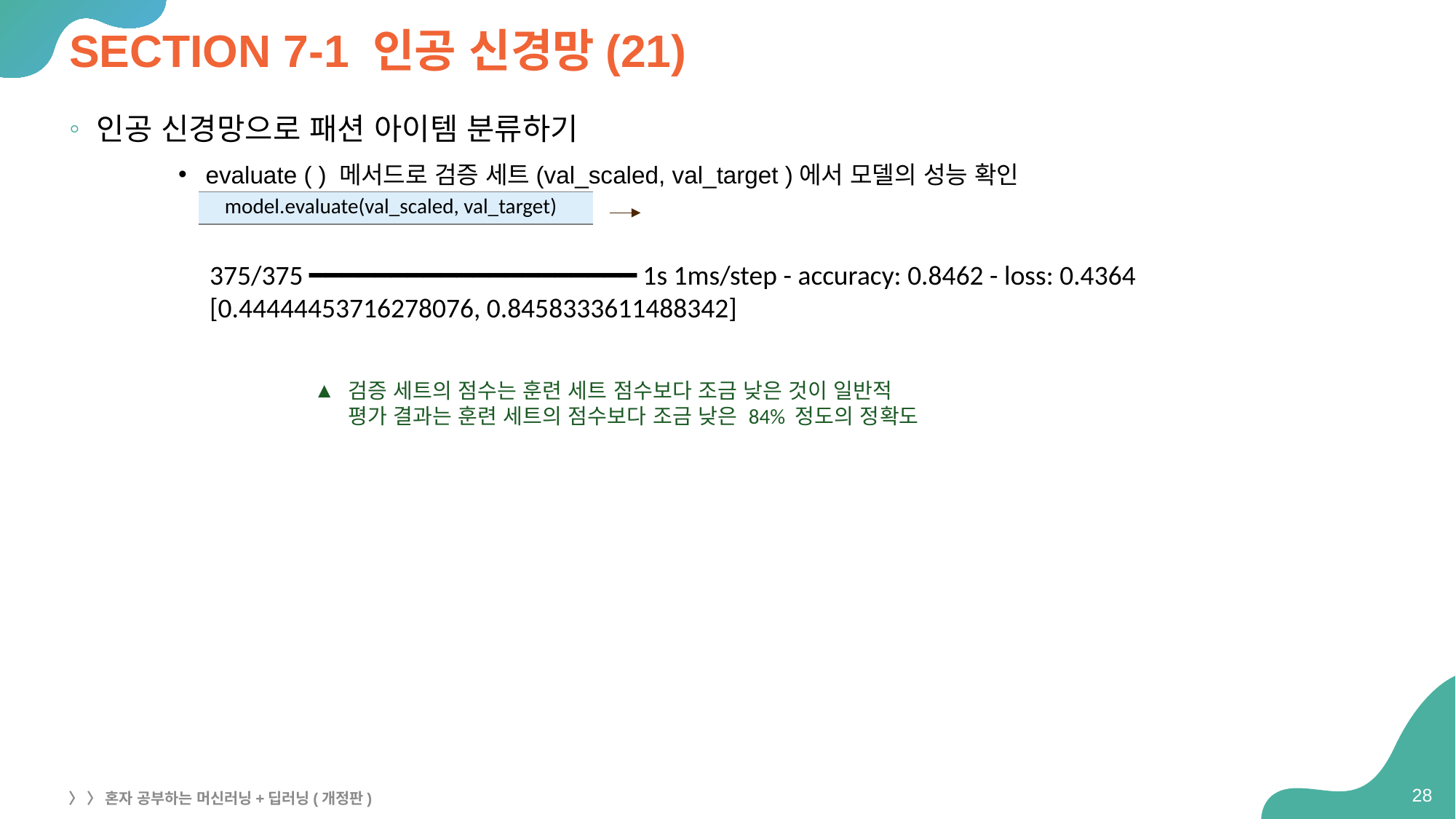

# SECTION 7-1 인공 신경망(21)
인공 신경망으로 패션 아이템 분류하기
evaluate ( ) 메서드로 검증 세트(val_scaled, val_target )에서 모델의 성능 확인
| model.evaluate(val\_scaled, val\_target) |
| --- |
375/375 ━━━━━━━━━━━━━━━━━━━━ 1s 1ms/step - accuracy: 0.8462 - loss: 0.4364
[0.44444453716278076, 0.8458333611488342]
검증 세트의 점수는 훈련 세트 점수보다 조금 낮은 것이 일반적
평가 결과는 훈련 세트의 점수보다 조금 낮은 84% 정도의 정확도
28
〉 〉 혼자 공부하는 머신러닝+딥러닝(개정판)